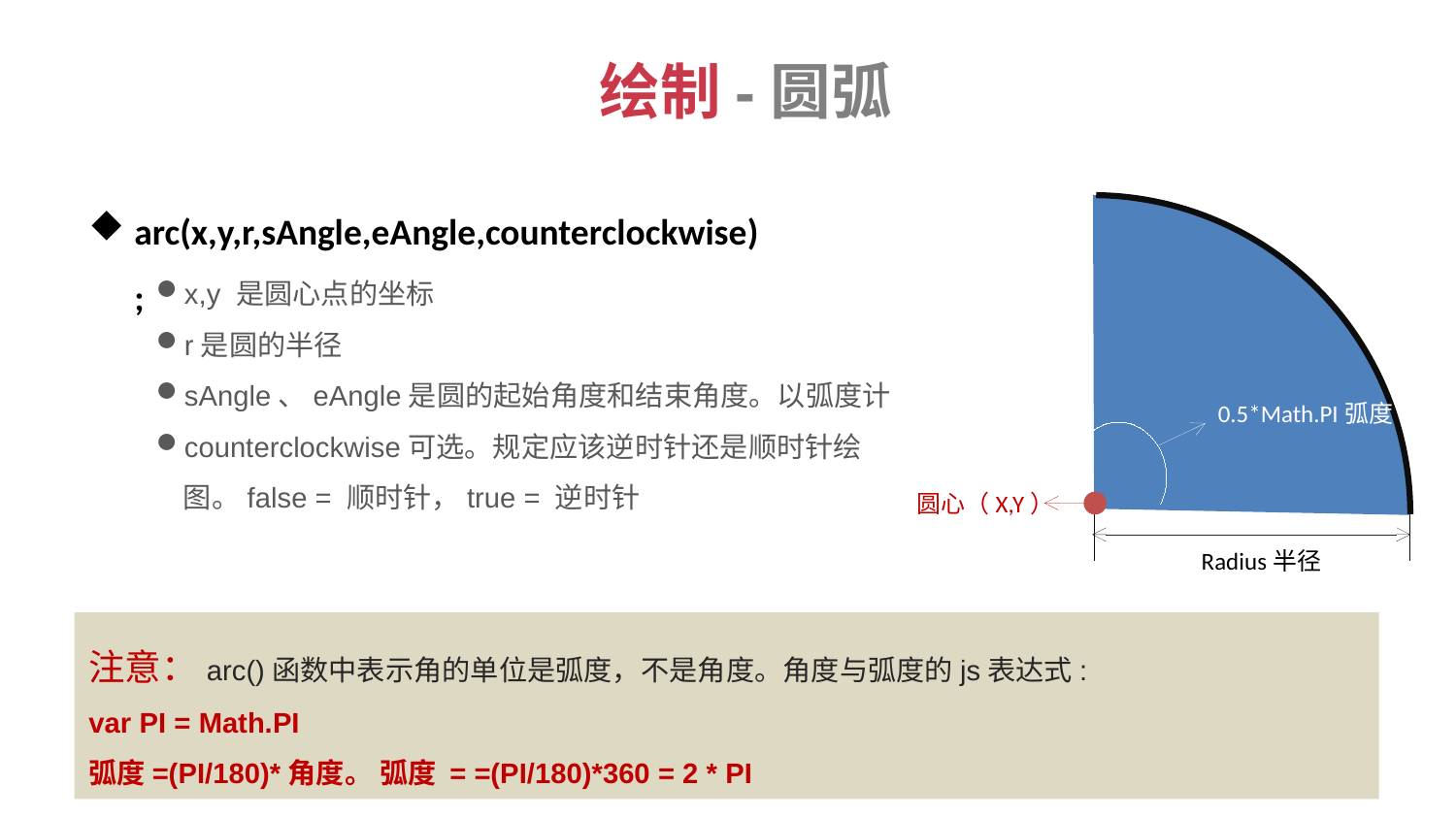

绘制-圆弧

arc(x,y,r,sAngle,eAngle,counterclockwise);

0.5*Math.PI弧度

圆心（X,Y）

Radius半径
x,y 是圆心点的坐标
r是圆的半径
sAngle、eAngle是圆的起始角度和结束角度。以弧度计
counterclockwise可选。规定应该逆时针还是顺时针绘图。false = 顺时针，true = 逆时针
注意：arc()函数中表示角的单位是弧度，不是角度。角度与弧度的js表达式:
var PI = Math.PI
弧度=(PI/180)*角度。 弧度 = =(PI/180)*360 = 2 * PI